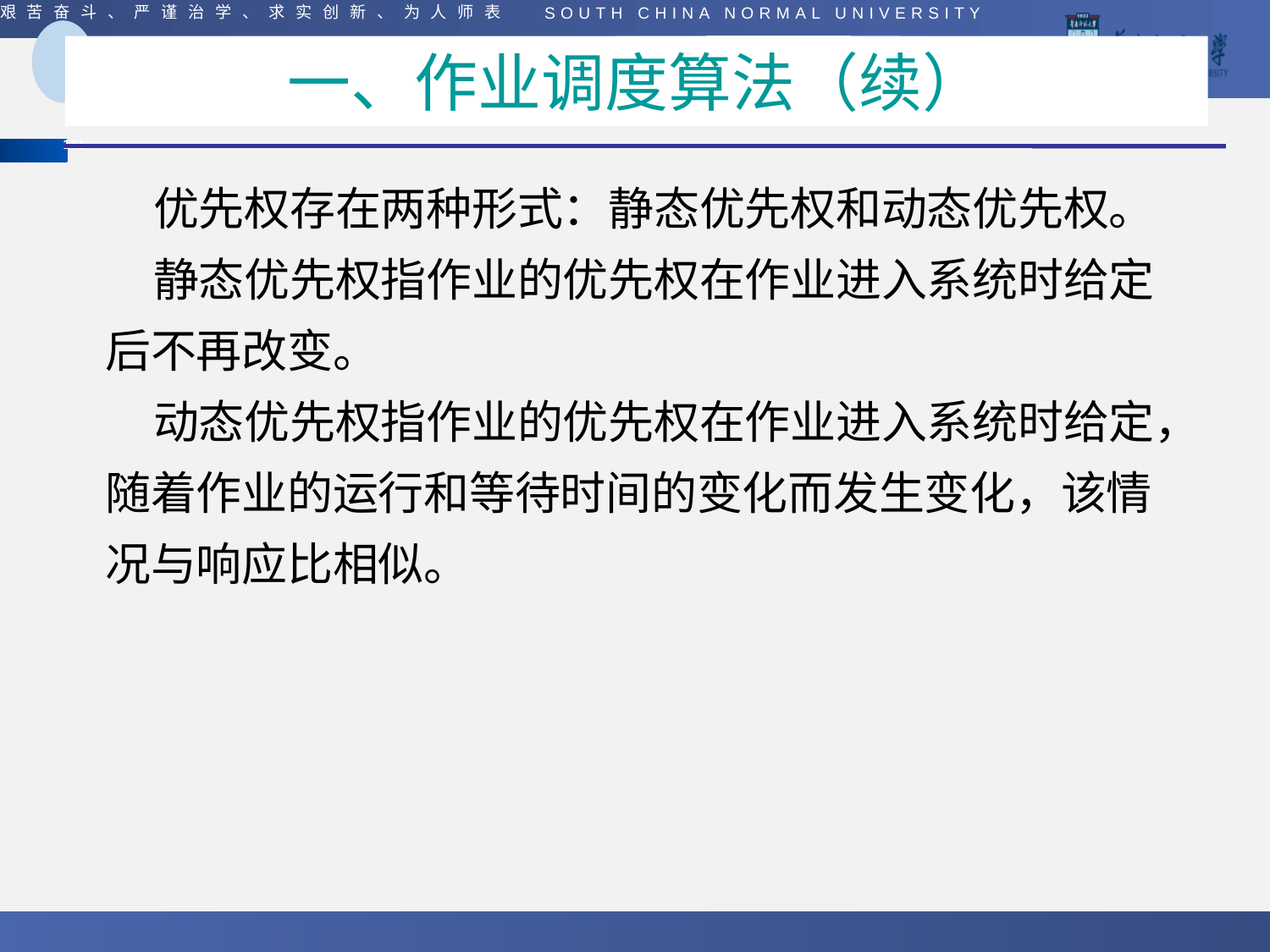

#
一、作业调度算法（续）
      优先权存在两种形式：静态优先权和动态优先权。
      静态优先权指作业的优先权在作业进入系统时给定后不再改变。
      动态优先权指作业的优先权在作业进入系统时给定，随着作业的运行和等待时间的变化而发生变化，该情况与响应比相似。

181